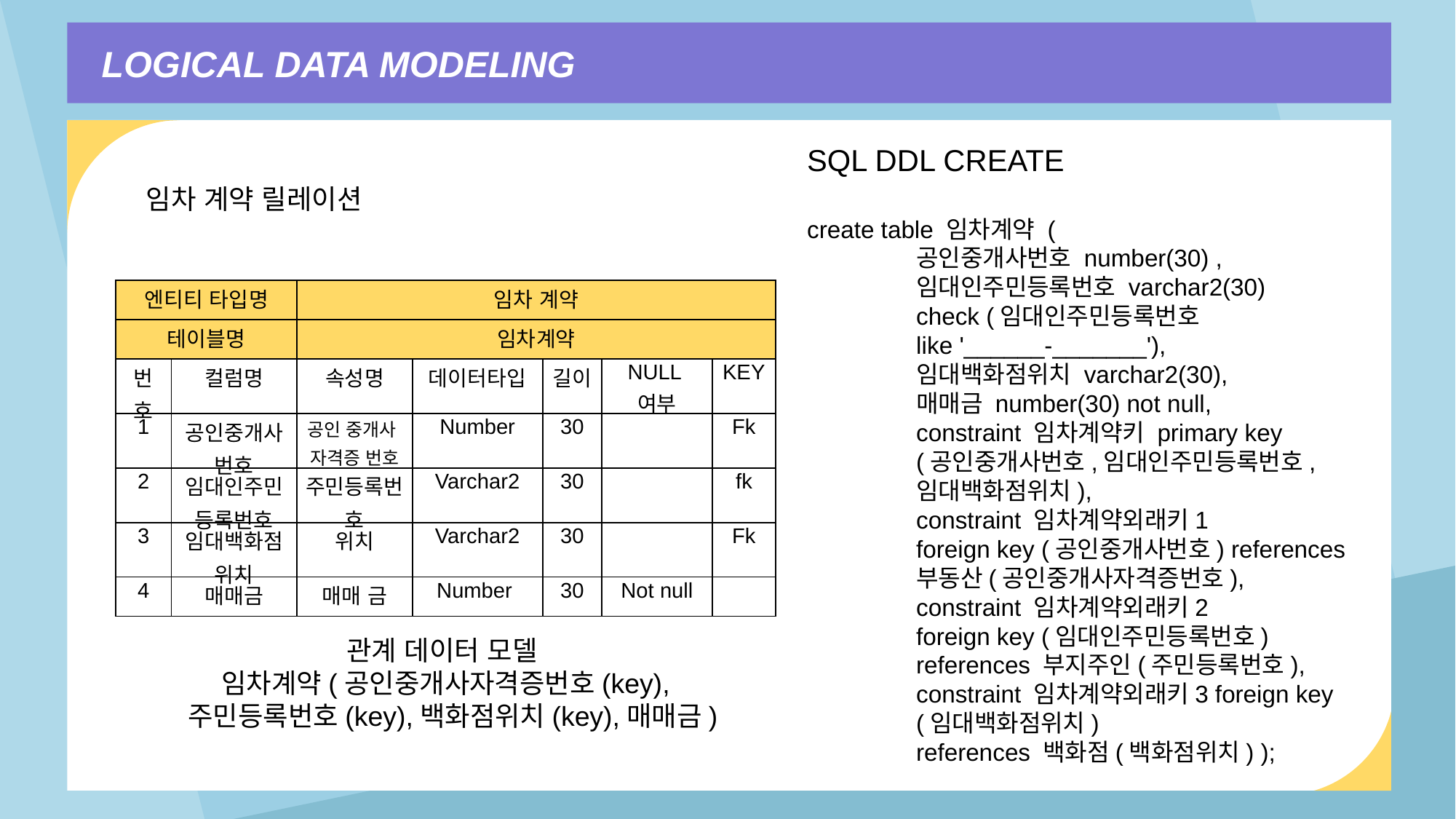

LOGICAL DATA MODELING

SQL DDL CREATE

create table 임차계약 (
	공인중개사번호 number(30) ,
	임대인주민등록번호 varchar2(30)
	check (임대인주민등록번호
	like '______-_______'),
	임대백화점위치 varchar2(30),
	매매금 number(30) not null,
	constraint 임차계약키 primary key
	(공인중개사번호,임대인주민등록번호,
	임대백화점위치),
	constraint 임차계약외래키1
	foreign key (공인중개사번호) references
	부동산(공인중개사자격증번호),
	constraint 임차계약외래키2
	foreign key (임대인주민등록번호)
	references 부지주인(주민등록번호),
	constraint 임차계약외래키3 foreign key
	(임대백화점위치)
	references 백화점(백화점위치) );
임차 계약 릴레이션
| 엔티티 타입명 |  | 임차 계약 |  |  |  |  |
| --- | --- | --- | --- | --- | --- | --- |
| 테이블명 |  | 임차계약 |  |  |  |  |
| 번호 | 컬럼명 | 속성명 | 데이터타입 | 길이 | NULL여부 | KEY |
| 1 | 공인중개사번호 | 공인 중개사 자격증 번호 | Number | 30 |  | Fk |
| 2 | 임대인주민등록번호 | 주민등록번호 | Varchar2 | 30 |  | fk |
| 3 | 임대백화점위치 | 위치 | Varchar2 | 30 |  | Fk |
| 4 | 매매금 | 매매 금 | Number | 30 | Not null |  |

관계 데이터 모델
임차계약(공인중개사자격증번호(key),
 주민등록번호(key),백화점위치(key),매매금)